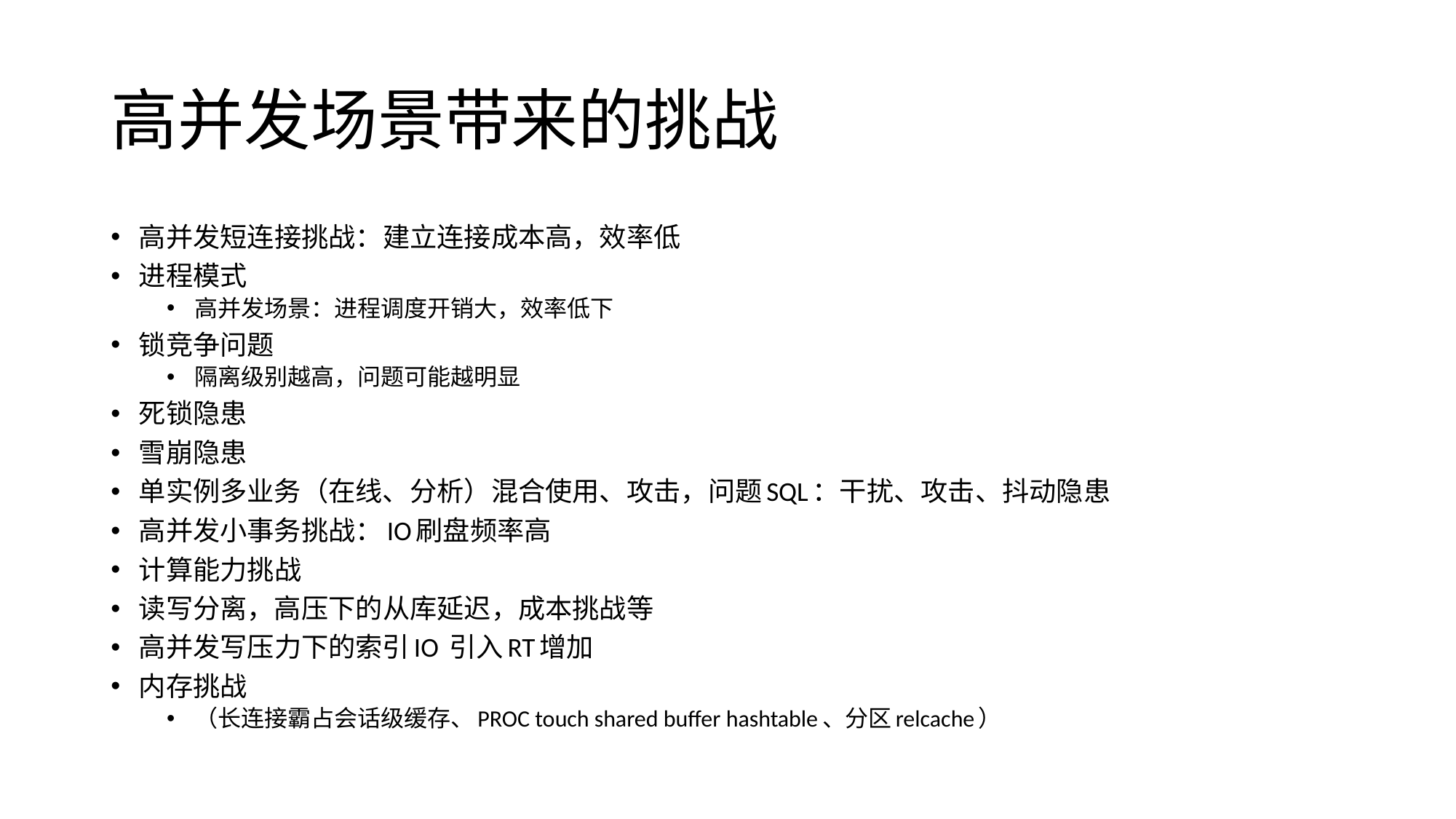

# 高并发场景带来的挑战
高并发短连接挑战：建立连接成本高，效率低
进程模式
高并发场景：进程调度开销大，效率低下
锁竞争问题
隔离级别越高，问题可能越明显
死锁隐患
雪崩隐患
单实例多业务（在线、分析）混合使用、攻击，问题SQL：干扰、攻击、抖动隐患
高并发小事务挑战：IO刷盘频率高
计算能力挑战
读写分离，高压下的从库延迟，成本挑战等
高并发写压力下的索引IO 引入RT增加
内存挑战
（长连接霸占会话级缓存、PROC touch shared buffer hashtable、分区relcache）